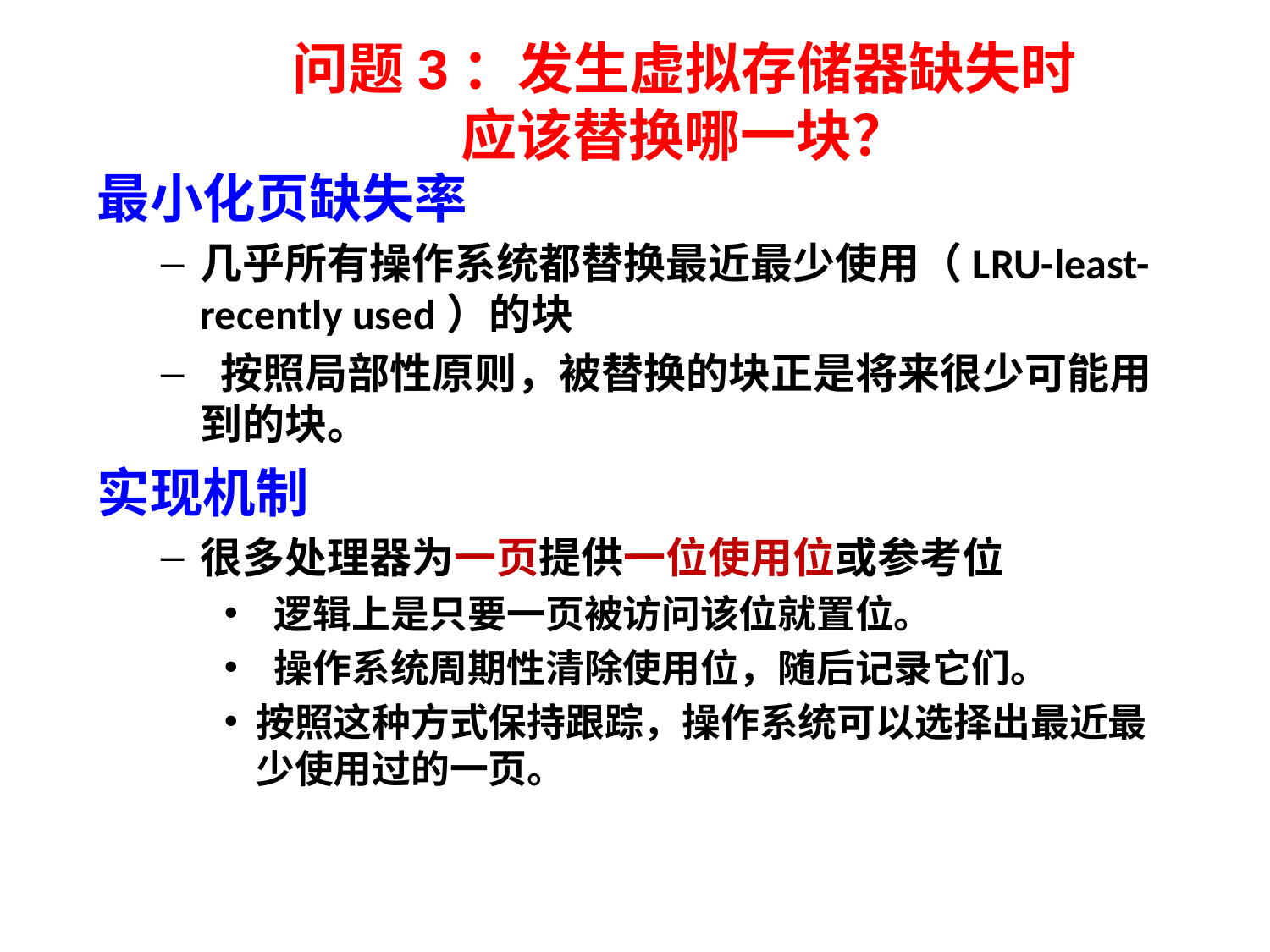

# 问题3：发生虚拟存储器缺失时 应该替换哪一块？
最小化页缺失率
几乎所有操作系统都替换最近最少使用（LRU-least-recently used）的块
 按照局部性原则，被替换的块正是将来很少可能用到的块。
实现机制
很多处理器为一页提供一位使用位或参考位
 逻辑上是只要一页被访问该位就置位。
 操作系统周期性清除使用位，随后记录它们。
按照这种方式保持跟踪，操作系统可以选择出最近最少使用过的一页。
32